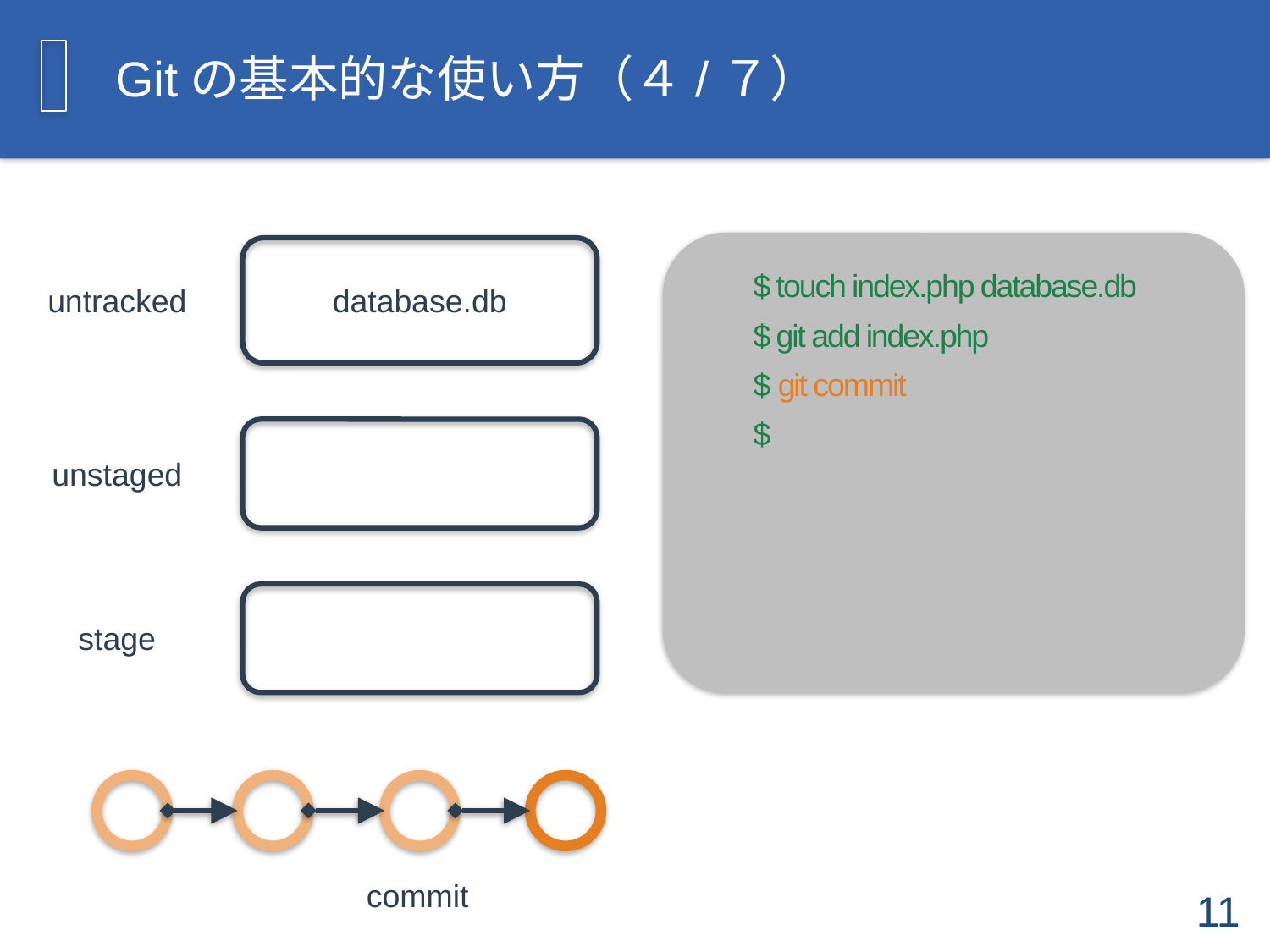

# Gitの基本的な使い方（４/７）

$ touch index.php database.db
$ git add index.php
$ git commit
$
untracked
database.db

unstaged

stage

commit
11